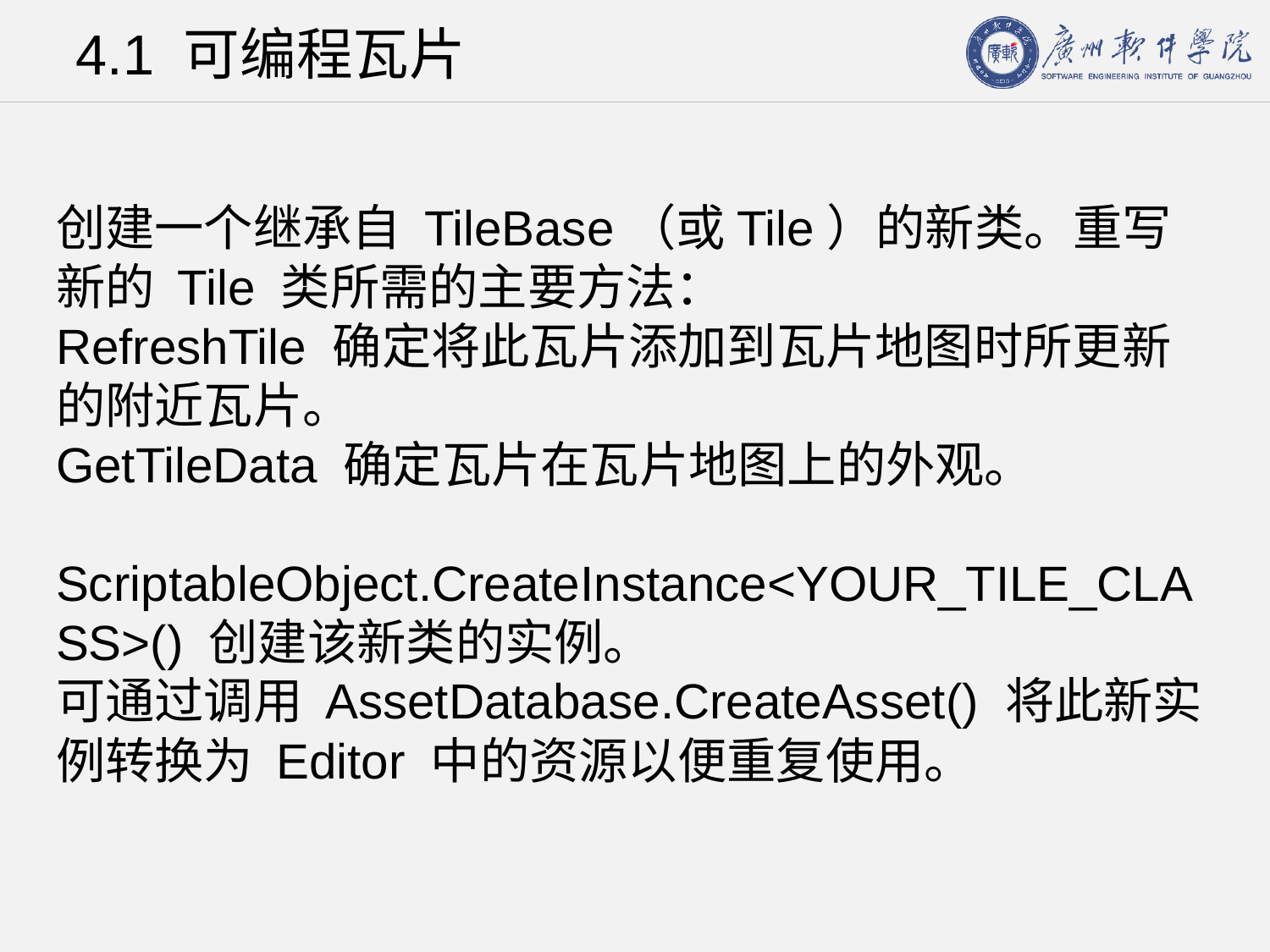

# 4.1 可编程瓦片
创建一个继承自 TileBase（或Tile）的新类。重写新的 Tile 类所需的主要方法：
RefreshTile 确定将此瓦片添加到瓦片地图时所更新的附近瓦片。
GetTileData 确定瓦片在瓦片地图上的外观。

ScriptableObject.CreateInstance<YOUR_TILE_CLASS>() 创建该新类的实例。
可通过调用 AssetDatabase.CreateAsset() 将此新实例转换为 Editor 中的资源以便重复使用。